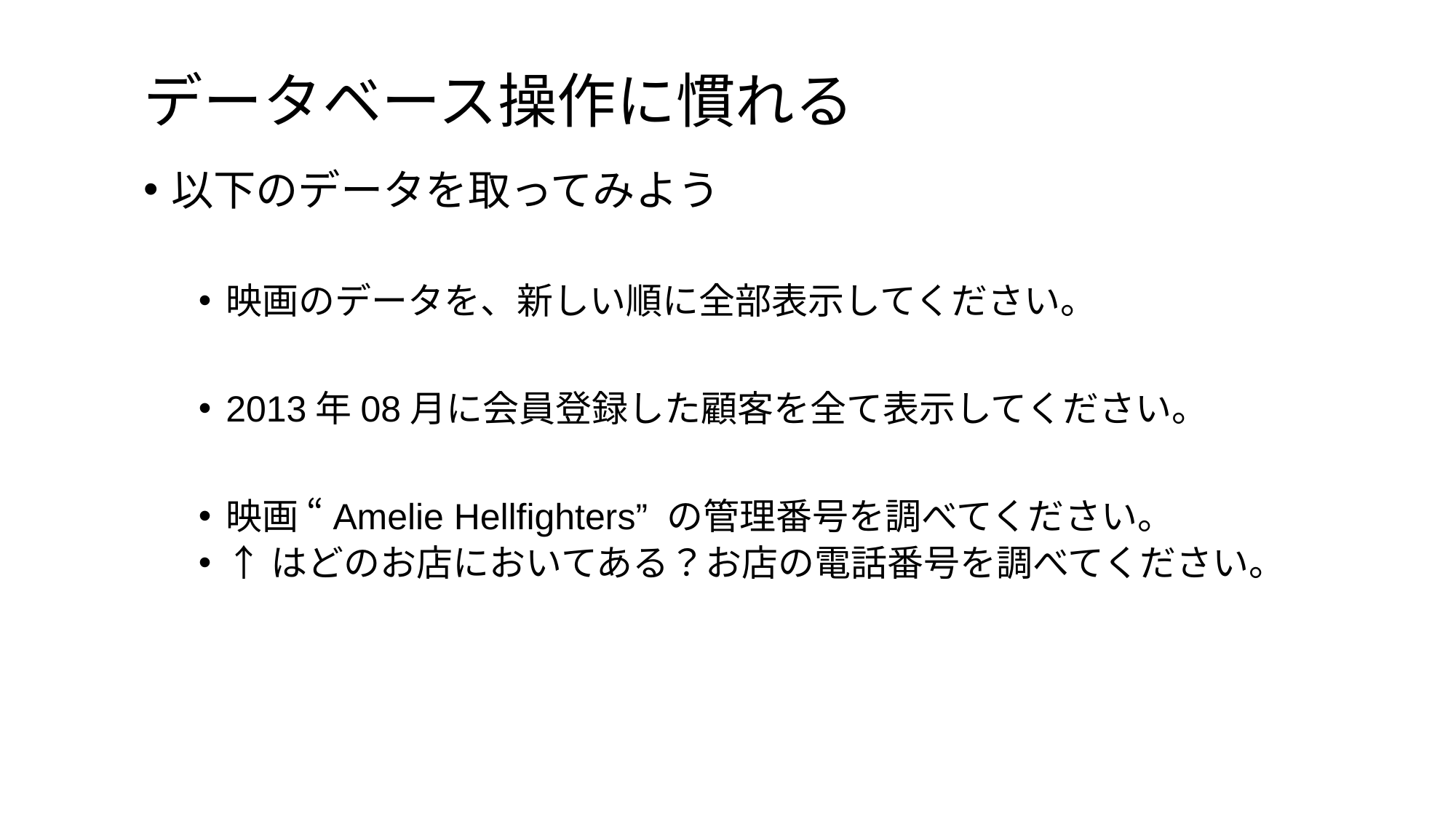

# データベース操作に慣れる
以下のデータを取ってみよう

映画のデータを、新しい順に全部表示してください。

2013年08月に会員登録した顧客を全て表示してください。

映画 “Amelie Hellfighters” の管理番号を調べてください。
↑はどのお店においてある？お店の電話番号を調べてください。